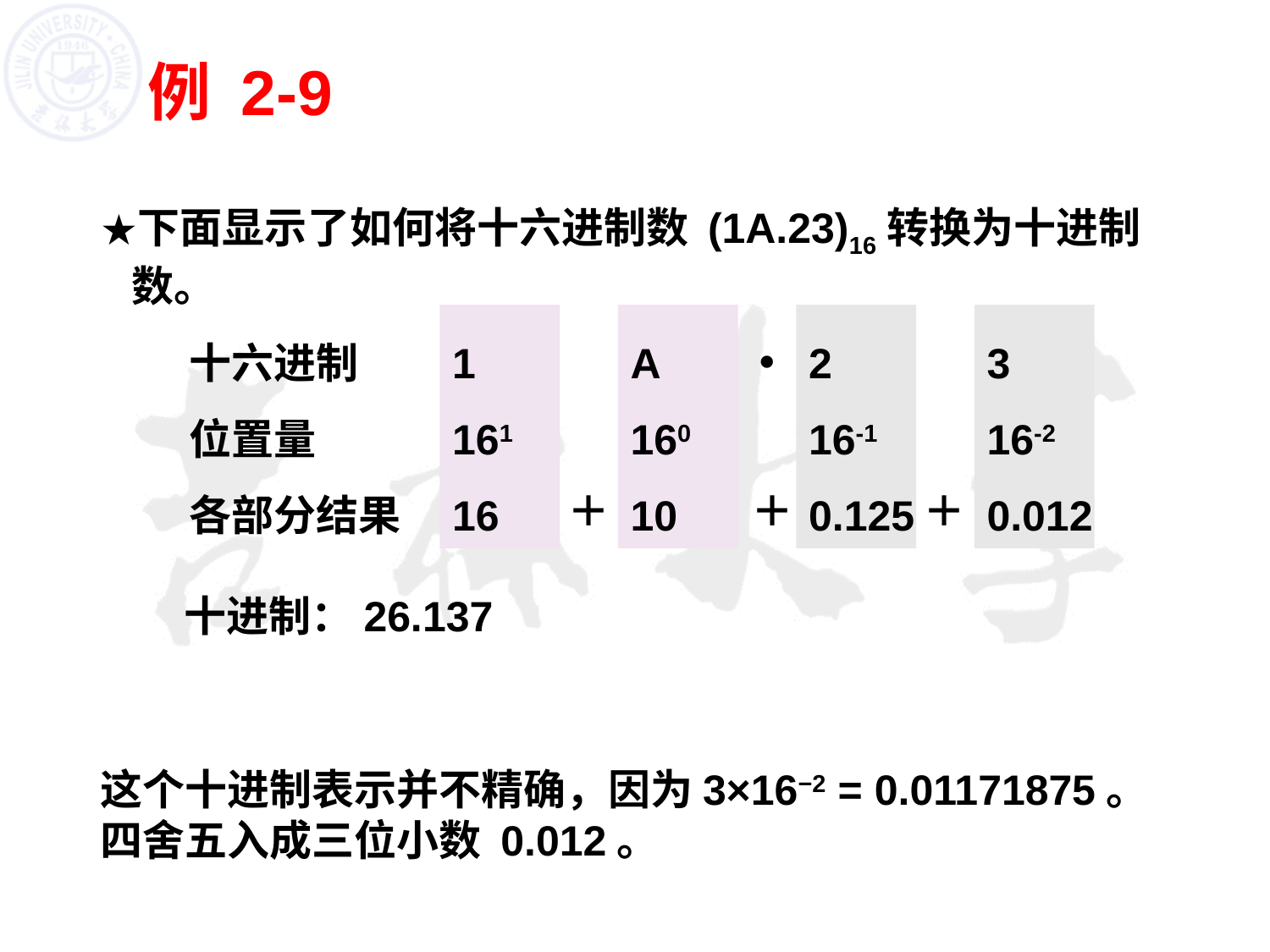

# 例 2-9
下面显示了如何将十六进制数 (1A.23)16转换为十进制数。

这个十进制表示并不精确，因为3×16−2 = 0.01171875。四舍五入成三位小数 0.012。

十六进制
位置量
各部分结果
1
161
16
A
160
10
2
16-1
0.125
3
16-2
0.012
＋
＋
＋
•
十进制：26.137